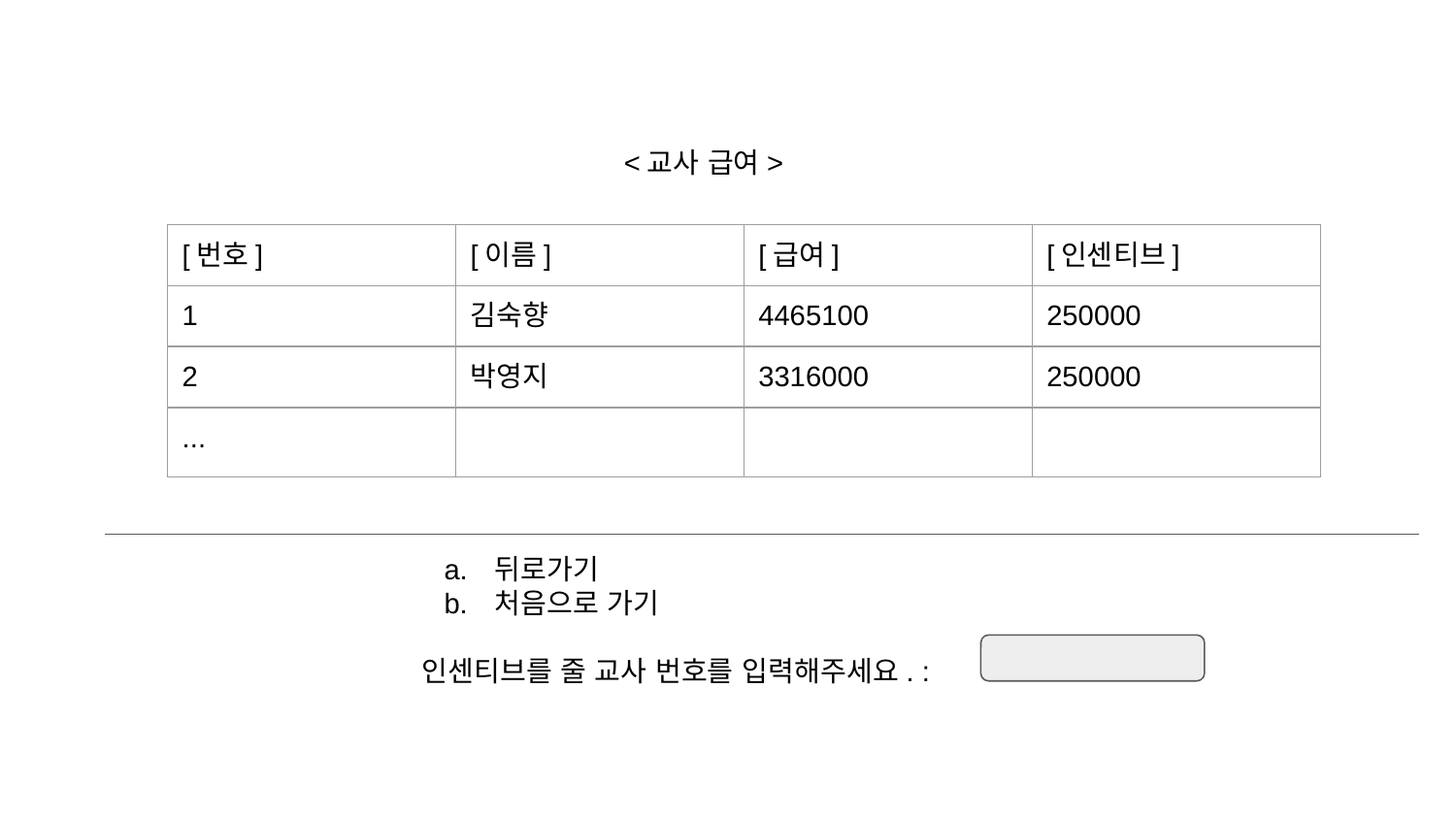

<교사 급여>

뒤로가기
처음으로 가기

인센티브를 줄 교사 번호를 입력해주세요. :
| [번호] | [이름] | [급여] | [인센티브] |
| --- | --- | --- | --- |
| 1 | 김숙향 | 4465100 | 250000 |
| 2 | 박영지 | 3316000 | 250000 |
| ... |  |  |  |